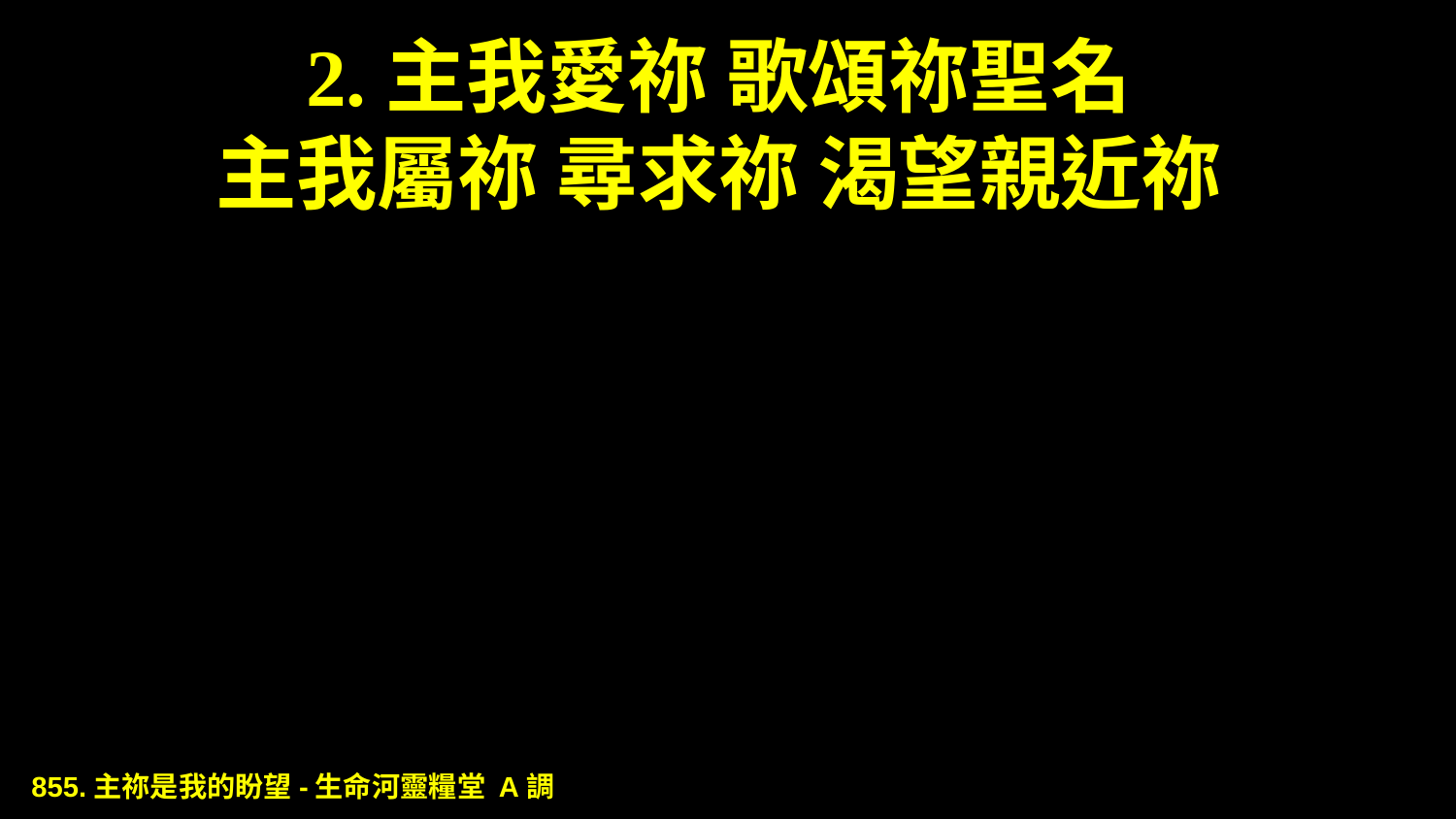

# 2.主我愛祢 歌頌祢聖名 主我屬祢 尋求祢 渴望親近祢
855.主祢是我的盼望-生命河靈糧堂 A調